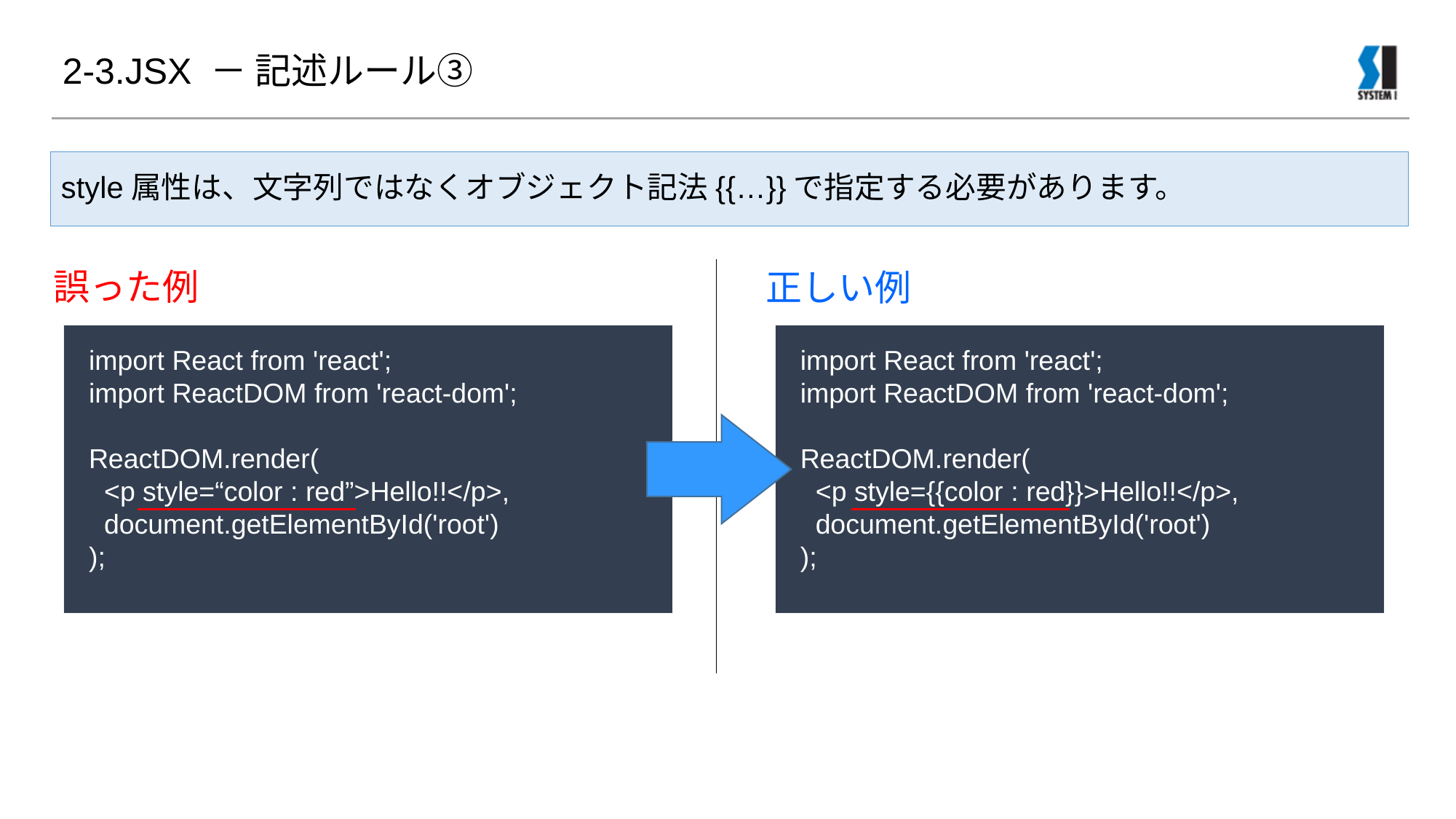

# 2-3.JSX － 記述ルール③
style属性は、文字列ではなくオブジェクト記法{{…}}で指定する必要があります。
誤った例
正しい例

import React from 'react';
import ReactDOM from 'react-dom';

ReactDOM.render(
  <p style=“color : red”>Hello!!</p>,
  document.getElementById('root')
);

import React from 'react';
import ReactDOM from 'react-dom';

ReactDOM.render(
  <p style={{color : red}}>Hello!!</p>,
  document.getElementById('root')
);